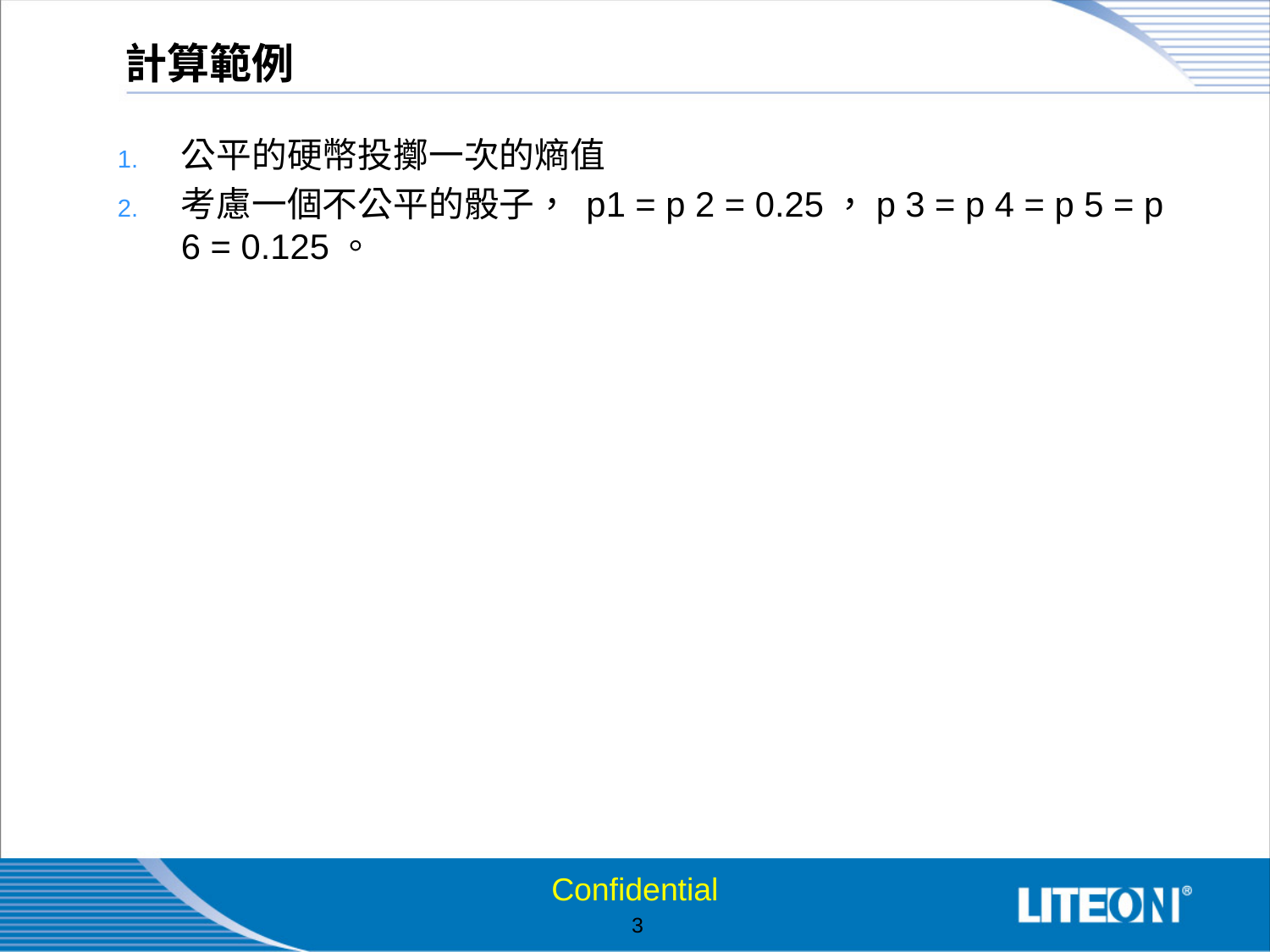

# 計算範例
公平的硬幣投擲一次的熵值
考慮一個不公平的骰子， p1 = p 2 = 0.25，p 3 = p 4 = p 5 = p 6 = 0.125。